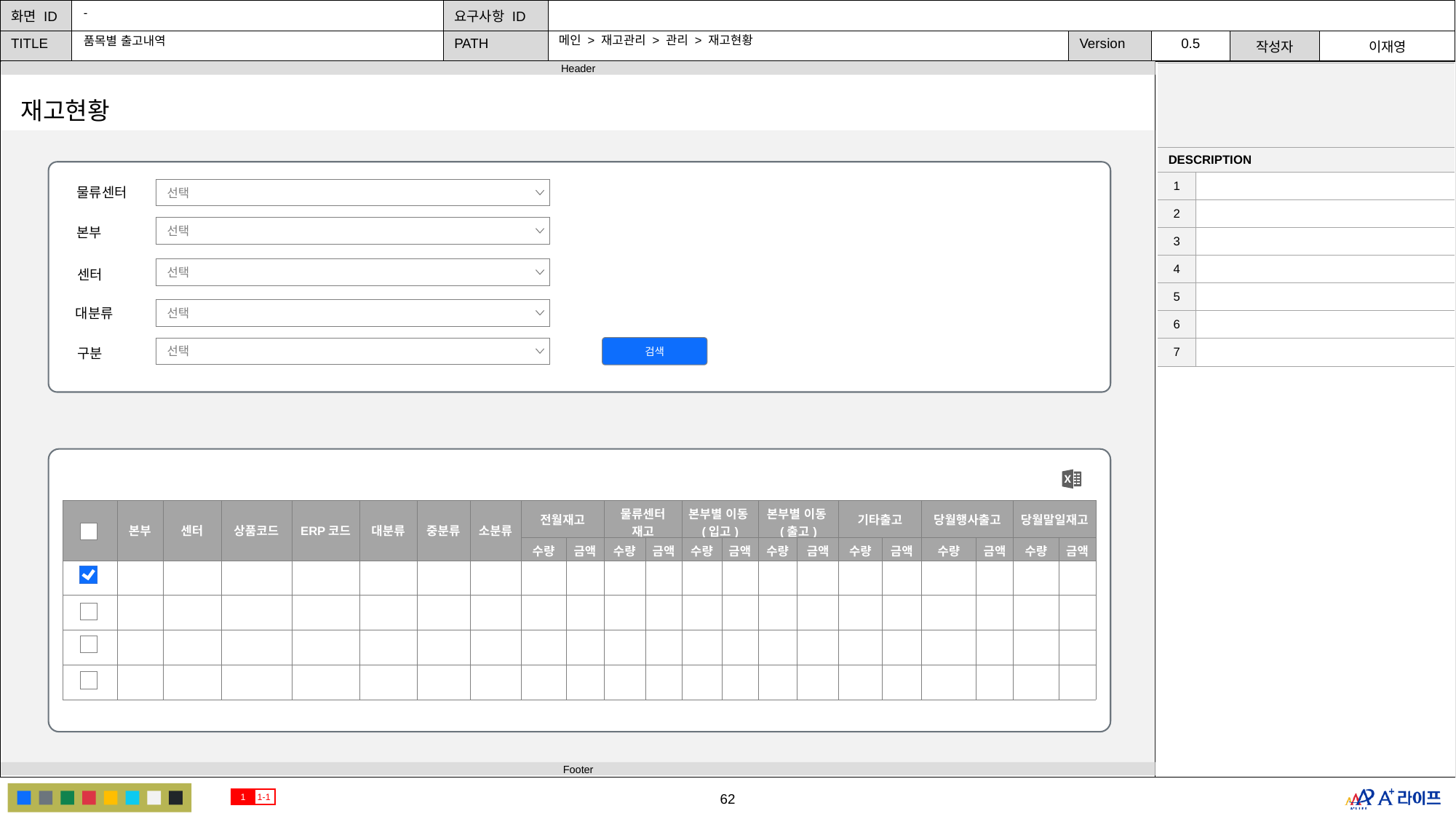

-

메인 > 재고관리 > 관리 > 재고현황
품목별 출고내역
|  |  |
| --- | --- |
| DESCRIPTION |  |
| 1 |  |
| 2 |  |
| 3 |  |
| 4 |  |
| 5 |  |
| 6 |  |
| 7 |  |
재고현황

물류센터
선택

선택

본부
선택

센터
대분류
선택

검색
선택

구분

|  | 본부 | 센터 | 상품코드 | ERP코드 | 대분류 | 중분류 | 소분류 | 전월재고 |  | 물류센터 재고 |  | 본부별 이동(입고) |  | 본부별 이동(출고) |  | 기타출고 |  | 당월행사출고 |  | 당월말일재고 |  |
| --- | --- | --- | --- | --- | --- | --- | --- | --- | --- | --- | --- | --- | --- | --- | --- | --- | --- | --- | --- | --- | --- |
|  |  |  |  |  |  |  |  | 수량 | 금액 | 수량 | 금액 | 수량 | 금액 | 수량 | 금액 | 수량 | 금액 | 수량 | 금액 | 수량 | 금액 |
|  |  |  |  |  |  |  |  |  |  |  |  |  |  |  |  |  |  |  |  |  |  |
|  |  |  |  |  |  |  |  |  |  |  |  |  |  |  |  |  |  |  |  |  |  |
|  |  |  |  |  |  |  |  |  |  |  |  |  |  |  |  |  |  |  |  |  |  |
|  |  |  |  |  |  |  |  |  |  |  |  |  |  |  |  |  |  |  |  |  |  |

1
1-1